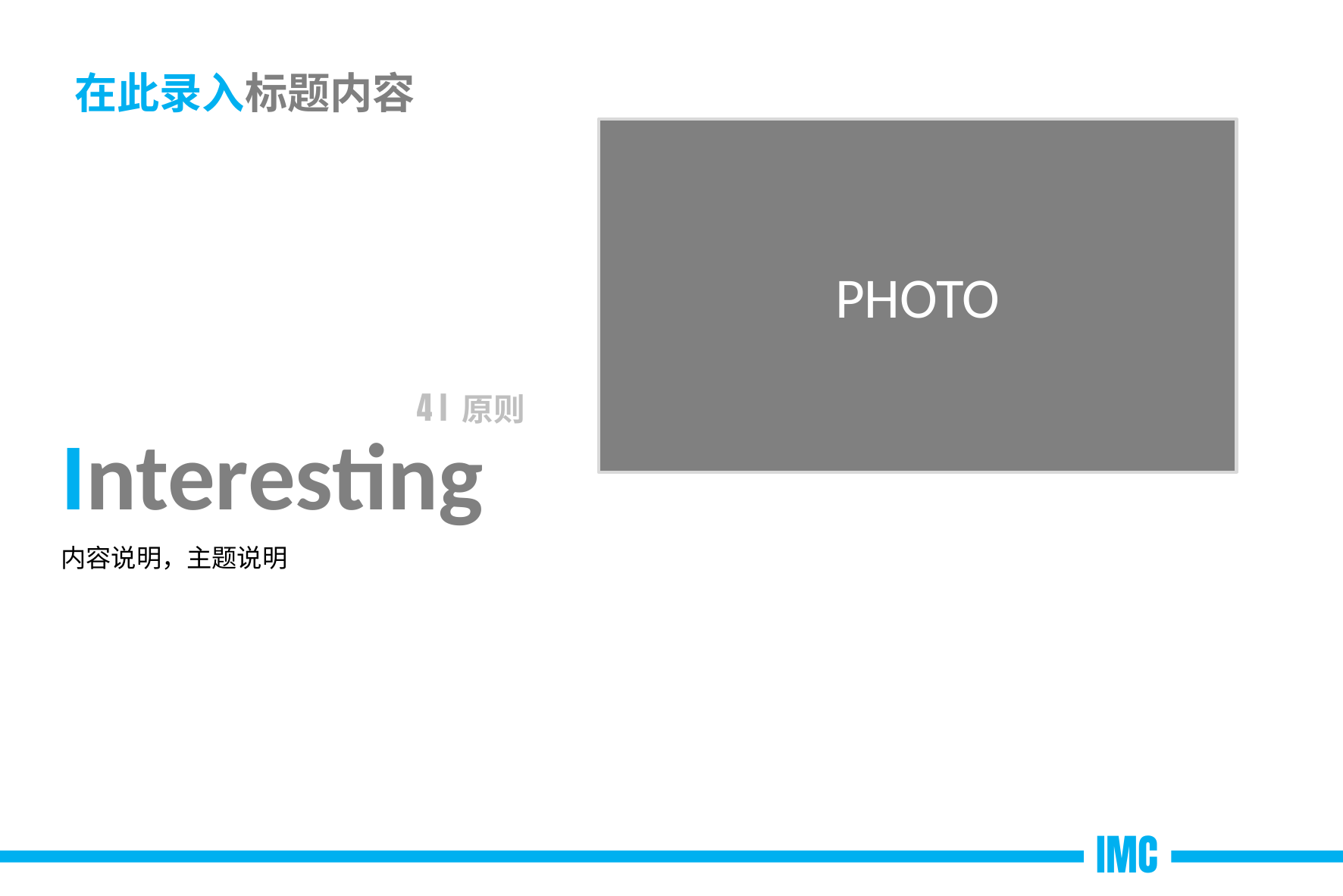

在此录入标题内容
PHOTO
4 I 原则
Interesting
内容说明，主题说明